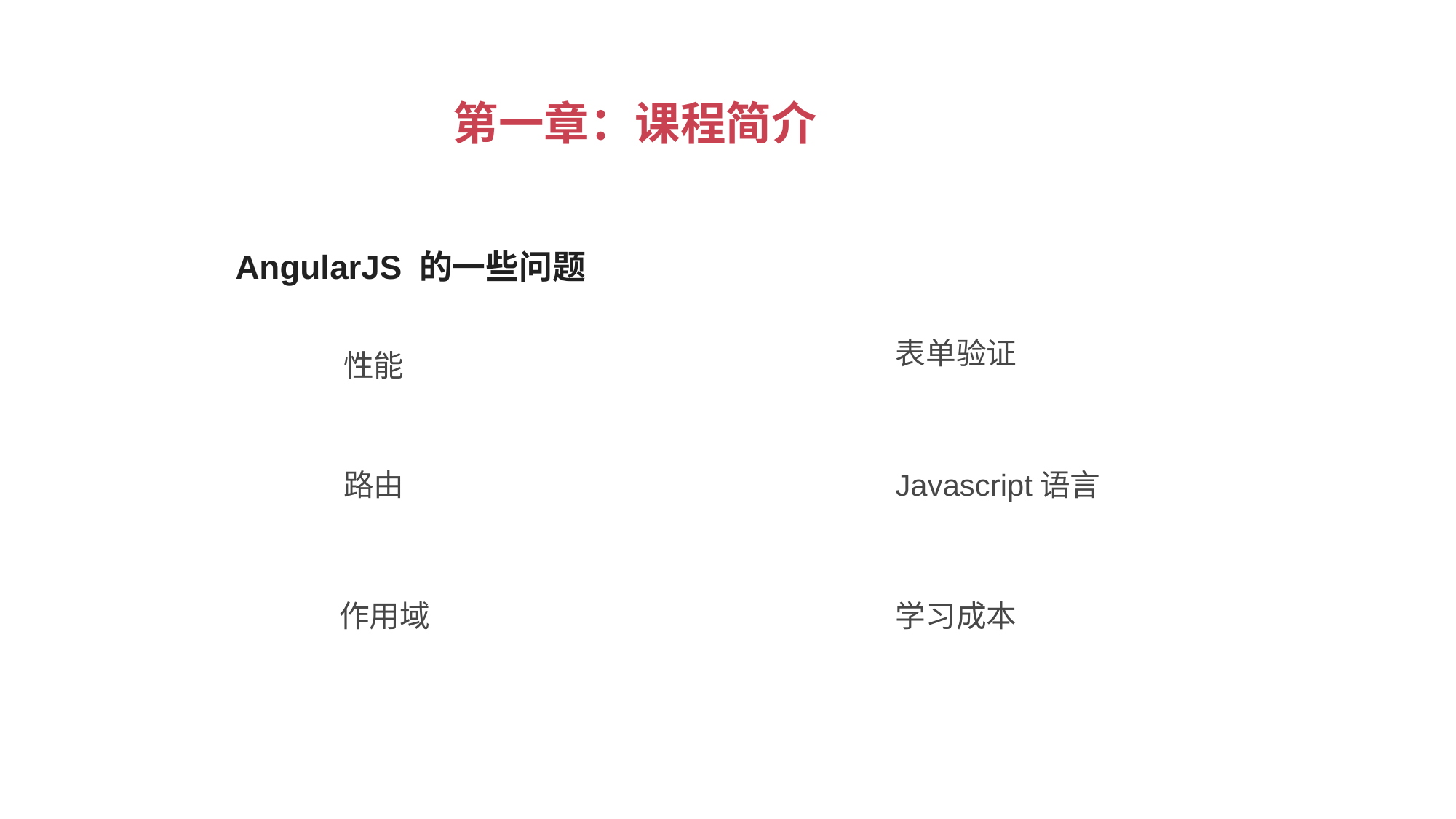

第一章：课程简介
 AngularJS 的一些问题
表单验证
性能
路由
Javascript语言
作用域
学习成本